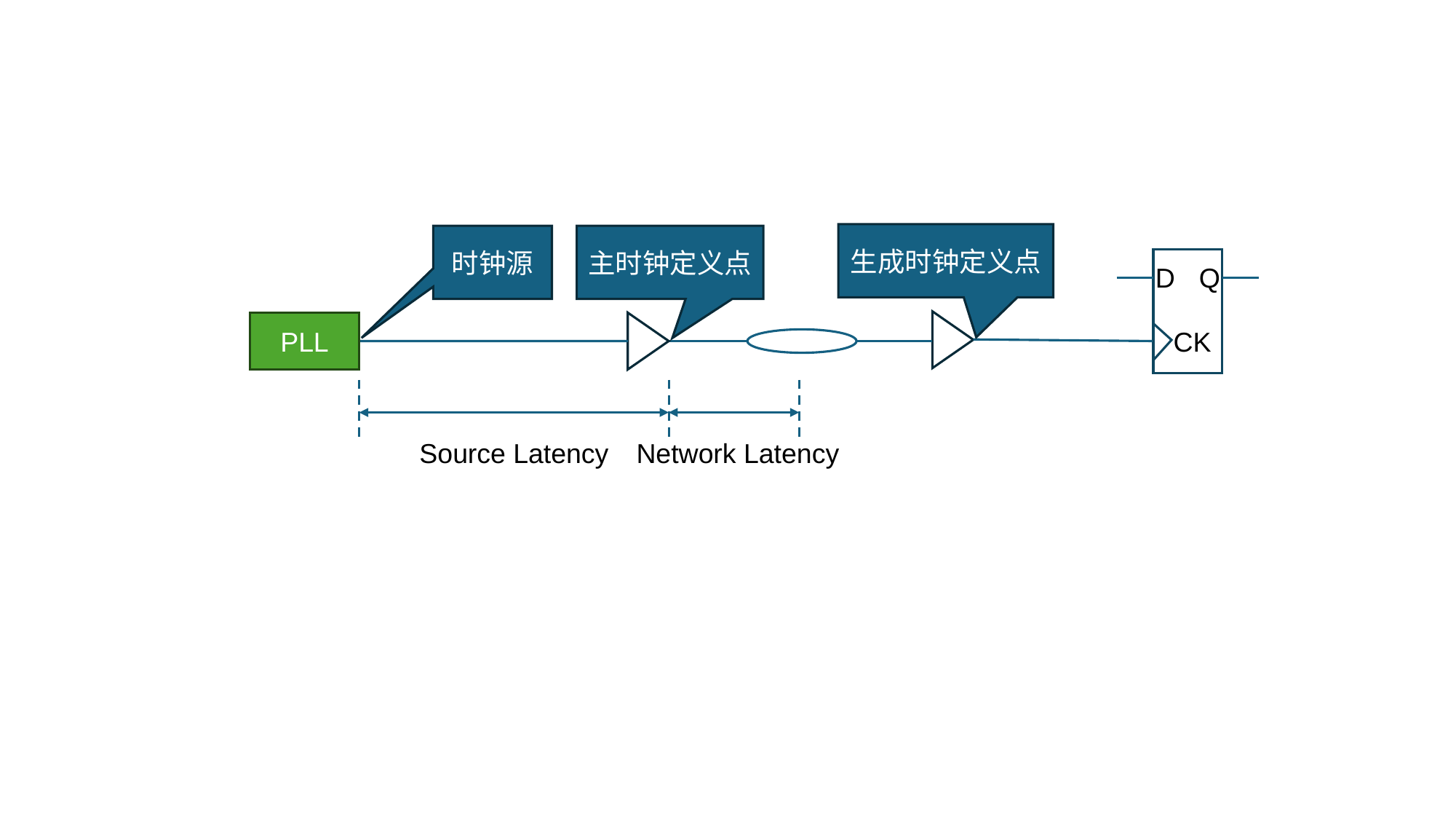

生成时钟定义点
时钟源
主时钟定义点

D
Q
CK

PLL

Source Latency
Network Latency